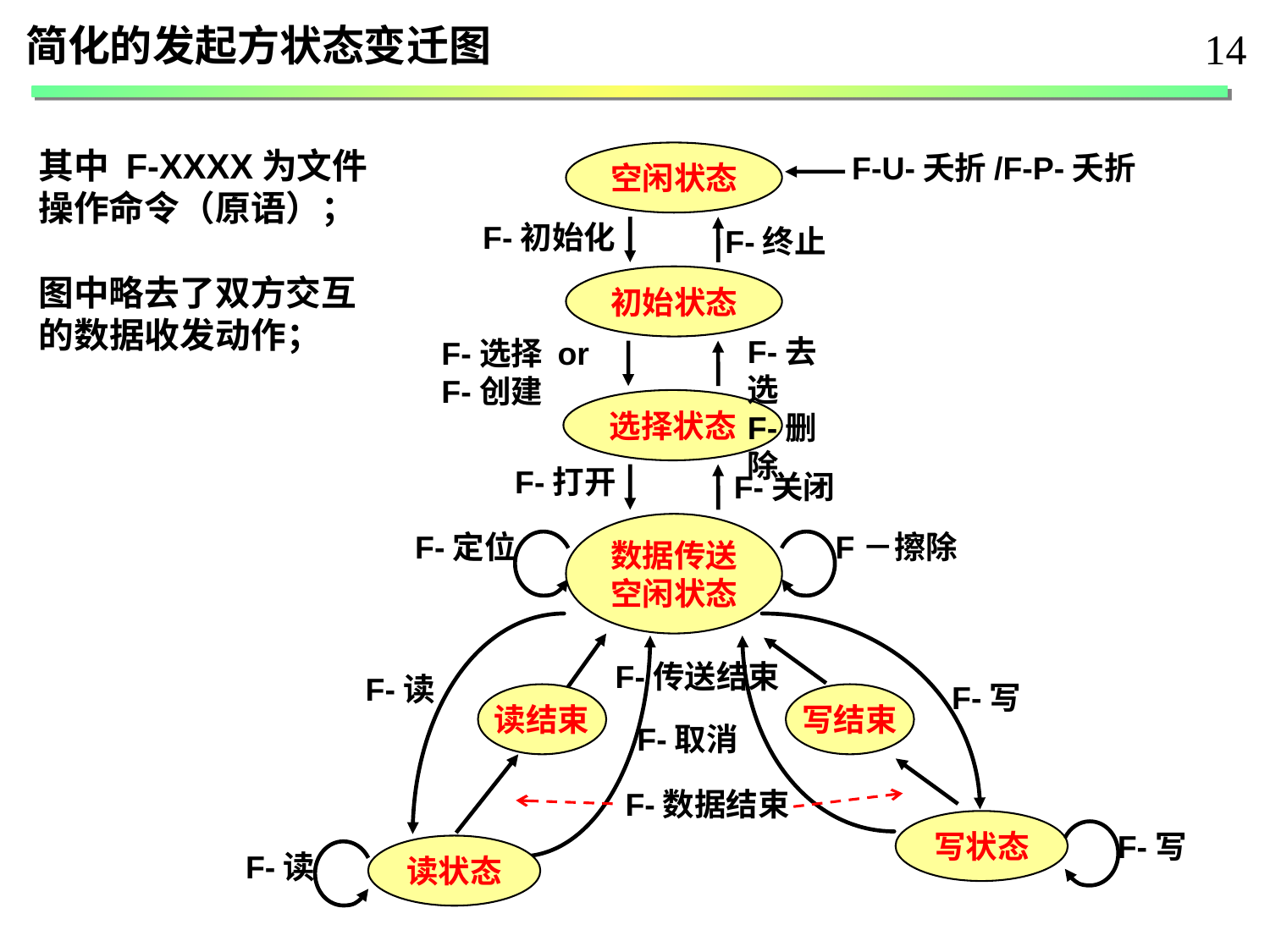

简化的发起方状态变迁图
14

其中 F-XXXX为文件
操作命令（原语）；

图中略去了双方交互
的数据收发动作；
F-U-夭折/F-P-夭折

空闲状态
F-初始化

初始状态
F-终止

F-去选
F-删除

F-选择 or
F-创建

选择状态
F-打开

数据传送
空闲状态
F-关闭

F-定位
F－擦除

F-读
 F-写
写状态
 F-写

读状态
F-读

F-传送结束

  F-取消
读结束
写结束

F-数据结束